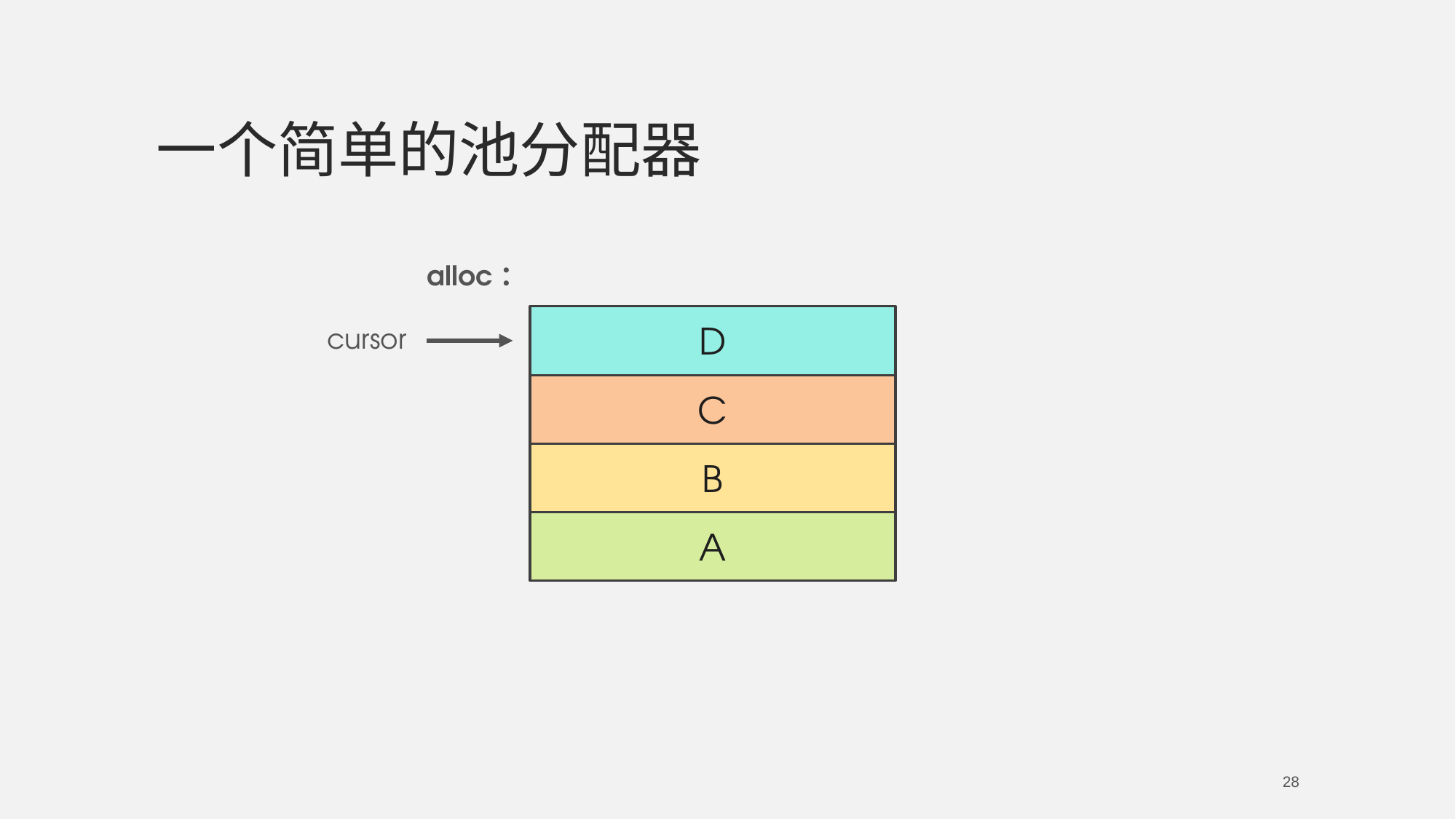

# 一个简单的池分配器
alloc：
D
cursor
C
B
A
28